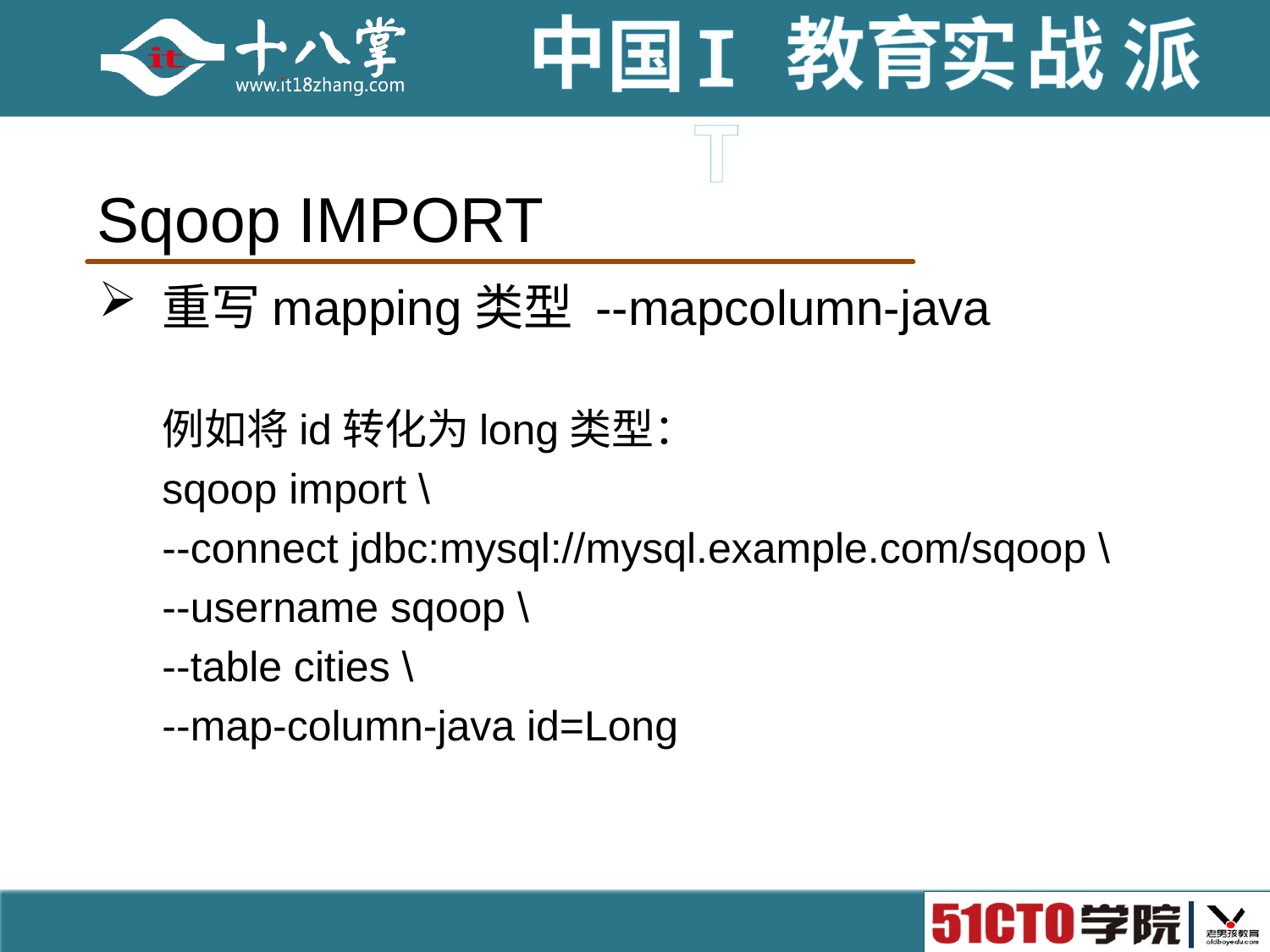

# Sqoop IMPORT
重写mapping类型 --mapcolumn-java

例如将id转化为long类型：
sqoop import \
--connect jdbc:mysql://mysql.example.com/sqoop \
--username sqoop \
--table cities \
--map-column-java id=Long